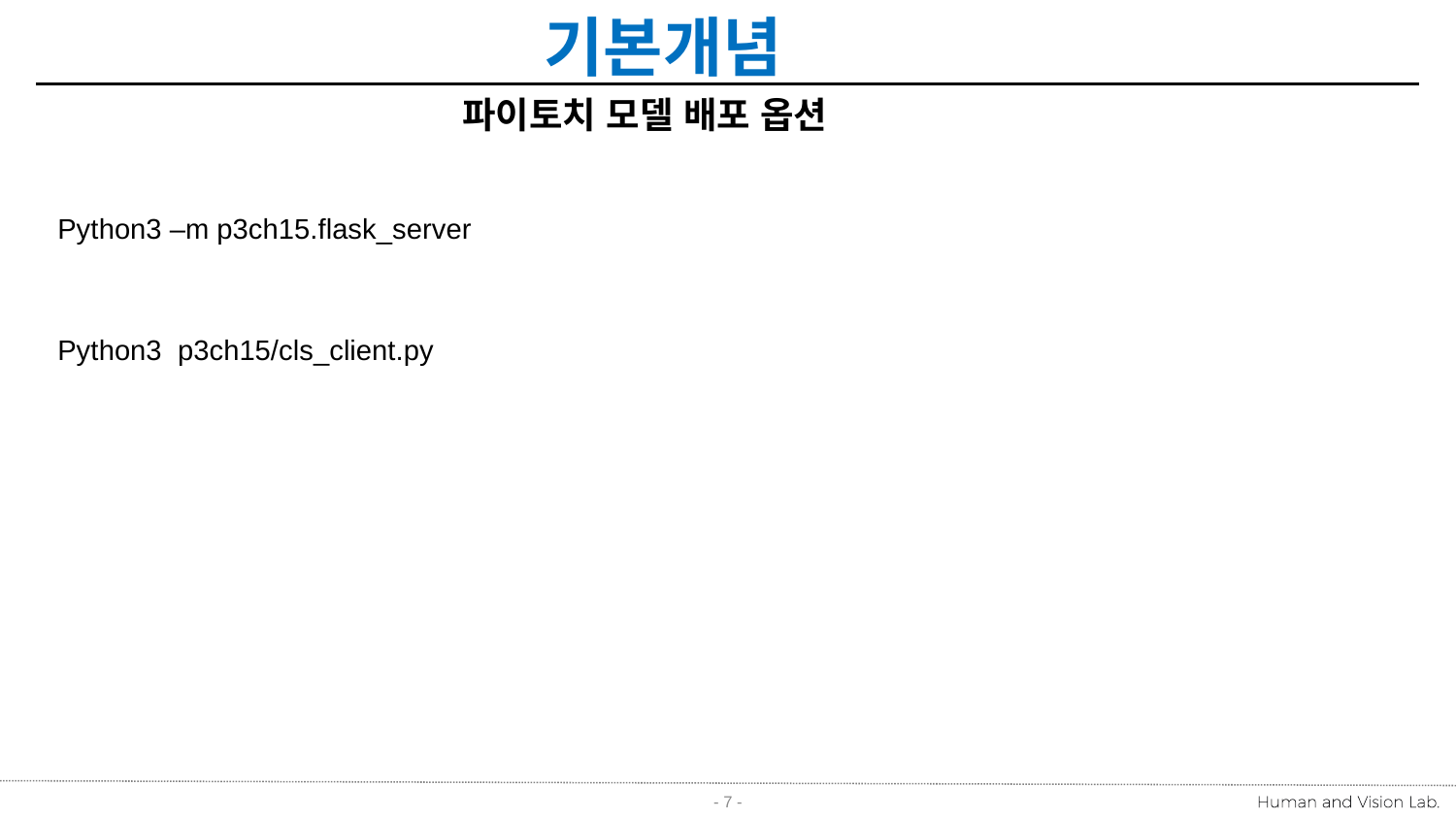

기본개념
파이토치 모델 배포 옵션
Python3 –m p3ch15.flask_server
Python3  p3ch15/cls_client.py
- 7 -